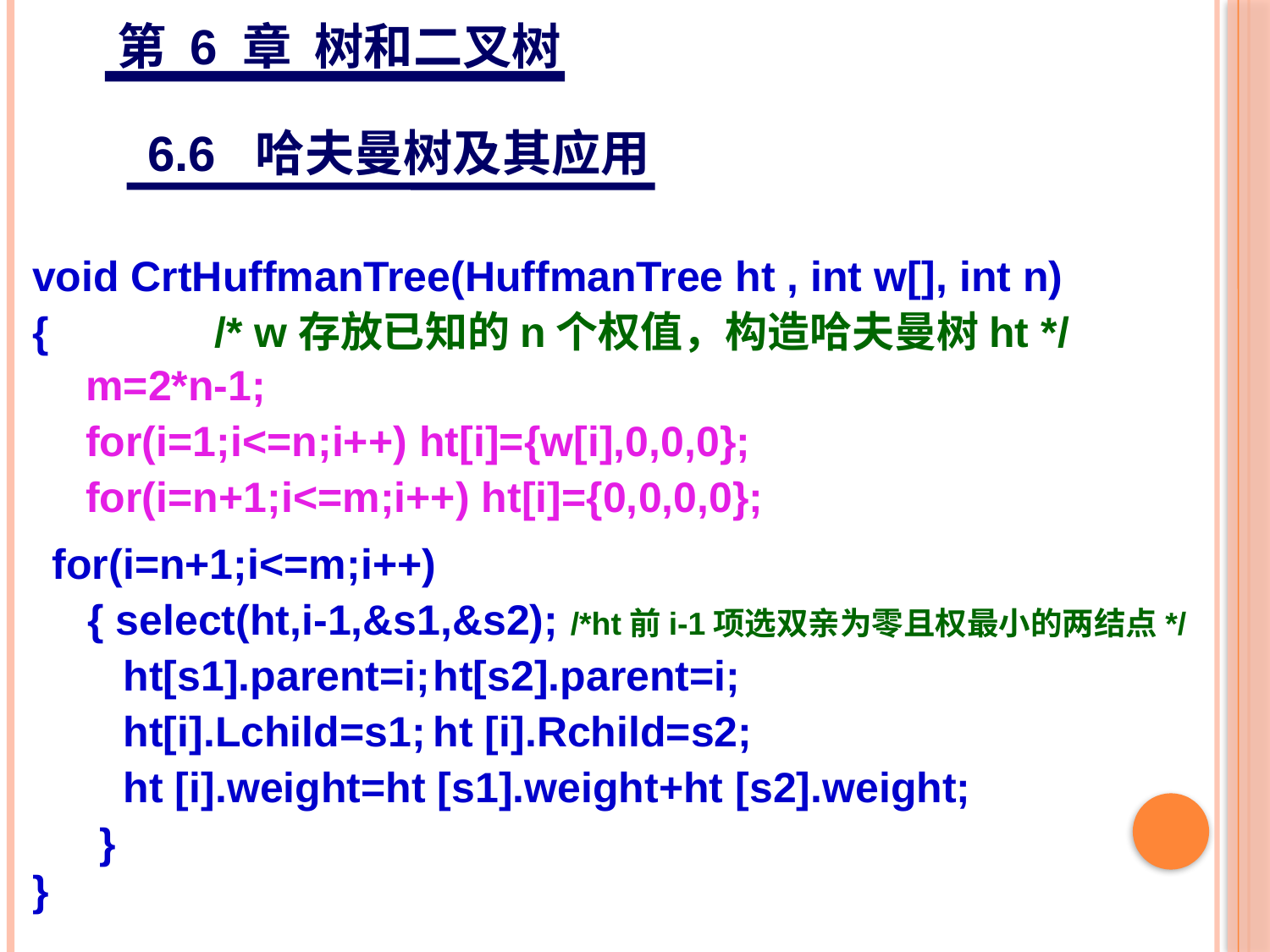

第 6 章  树和二叉树

6.6  哈夫曼树及其应用

void CrtHuffmanTree(HuffmanTree ht , int w[], int n)
{              /* w存放已知的n个权值，构造哈夫曼树ht */

}
  m=2*n-1;
  for(i=1;i<=n;i++) ht[i]={w[i],0,0,0};
  for(i=n+1;i<=m;i++) ht[i]={0,0,0,0};
for(i=n+1;i<=m;i++)
   { select(ht,i-1,&s1,&s2); /*ht前i-1项选双亲为零且权最小的两结点*/
      ht[s1].parent=i;	ht[s2].parent=i;
      ht[i].Lchild=s1;	ht [i].Rchild=s2;
      ht [i].weight=ht [s1].weight+ht [s2].weight;
    }